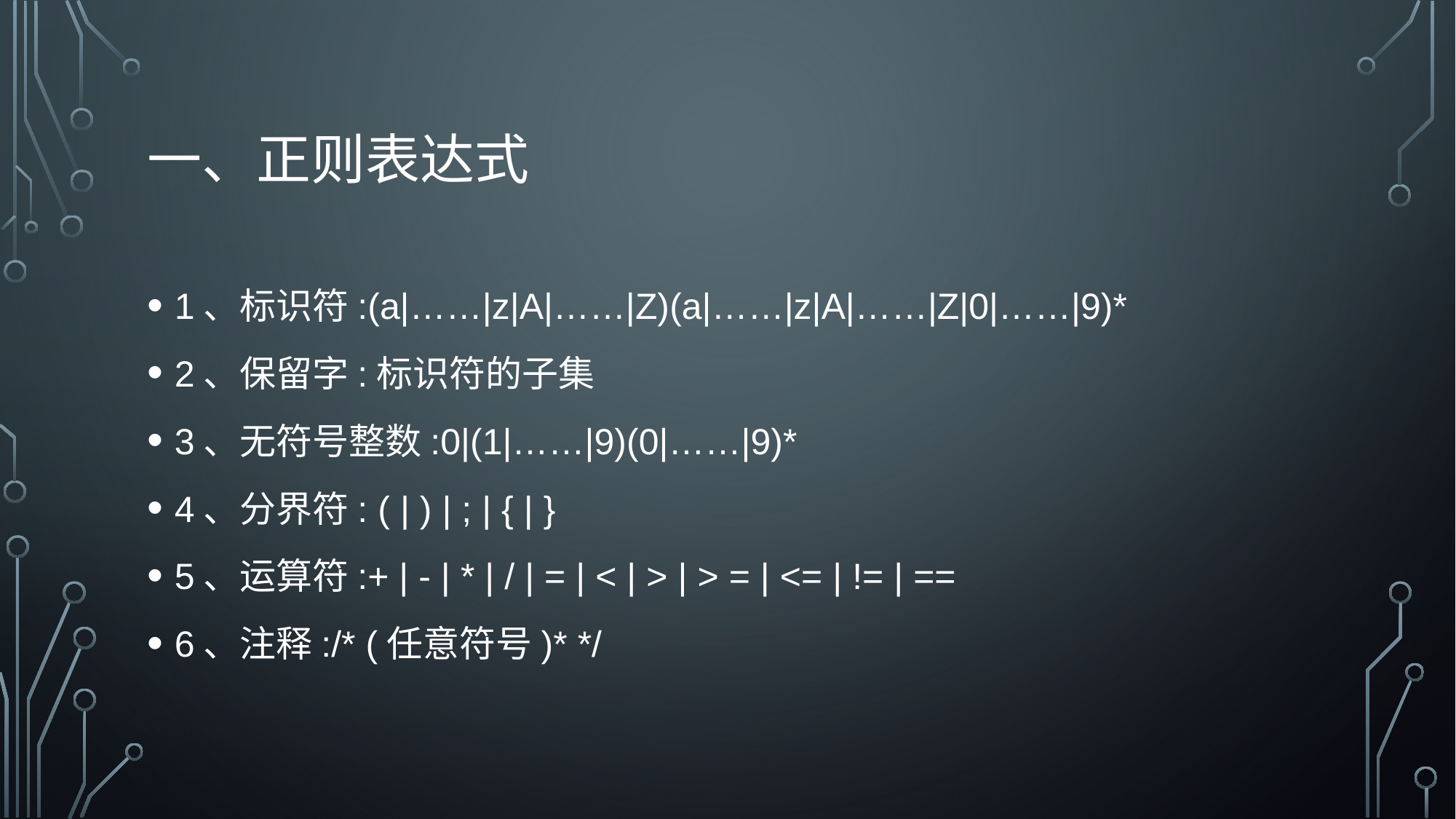

# 一、正则表达式
1、标识符:(a|……|z|A|……|Z)(a|……|z|A|……|Z|0|……|9)*
2、保留字:标识符的子集
3、无符号整数:0|(1|……|9)(0|……|9)*
4、分界符: ( | ) | ; | { | }
5、运算符:+ | - | * | / | = | < | > | > = | <= | != | ==
6、注释:/* (任意符号)* */